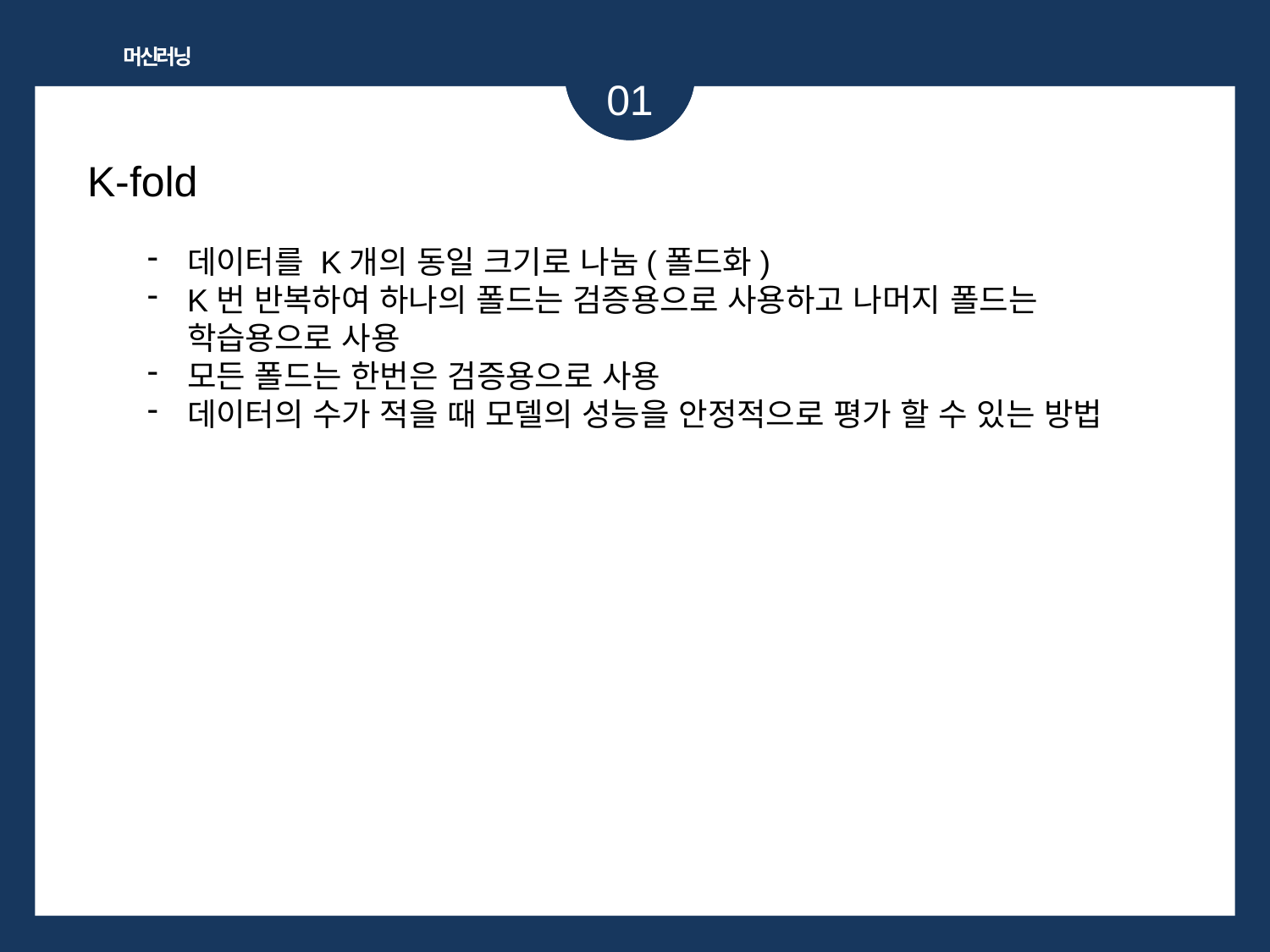

머신러닝
01
K-fold
데이터를 K개의 동일 크기로 나눔(폴드화)
K번 반복하여 하나의 폴드는 검증용으로 사용하고 나머지 폴드는 학습용으로 사용
모든 폴드는 한번은 검증용으로 사용
데이터의 수가 적을 때 모델의 성능을 안정적으로 평가 할 수 있는 방법